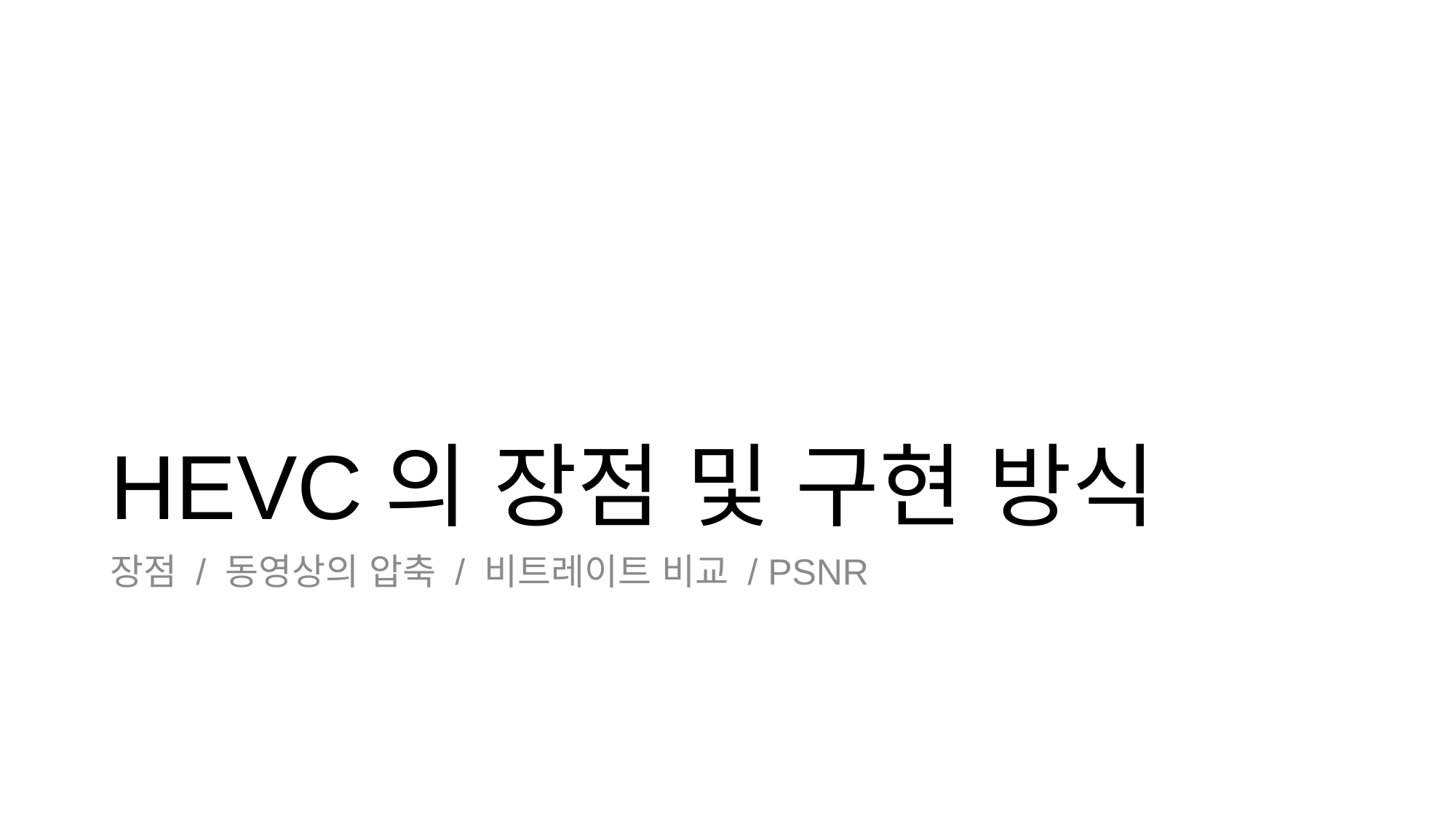

# HEVC의 장점 및 구현 방식
장점 / 동영상의 압축 / 비트레이트 비교 / PSNR